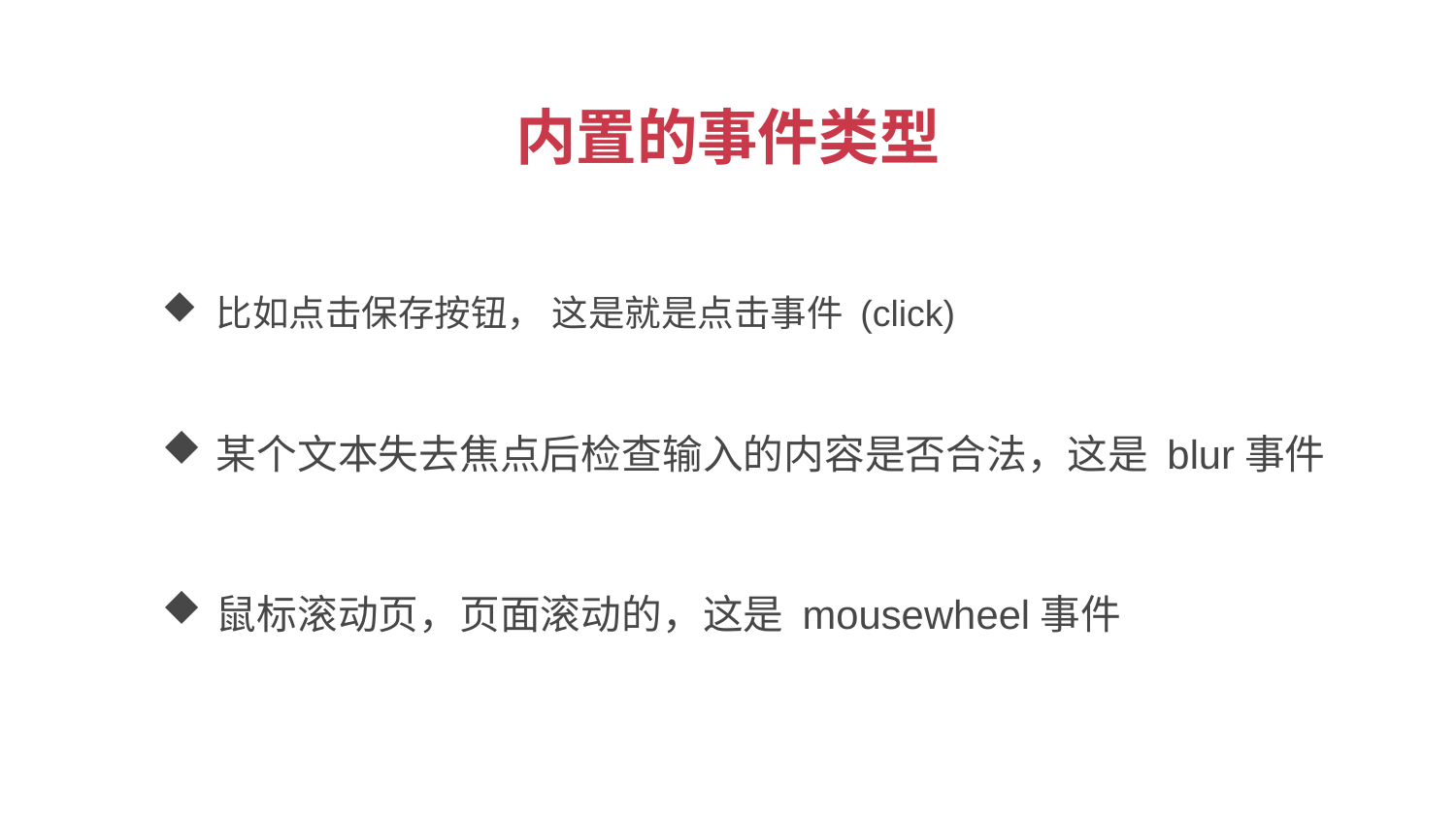

内置的事件类型
比如点击保存按钮， 这是就是点击事件 (click)
某个文本失去焦点后检查输入的内容是否合法，这是 blur事件
鼠标滚动页，页面滚动的，这是 mousewheel事件